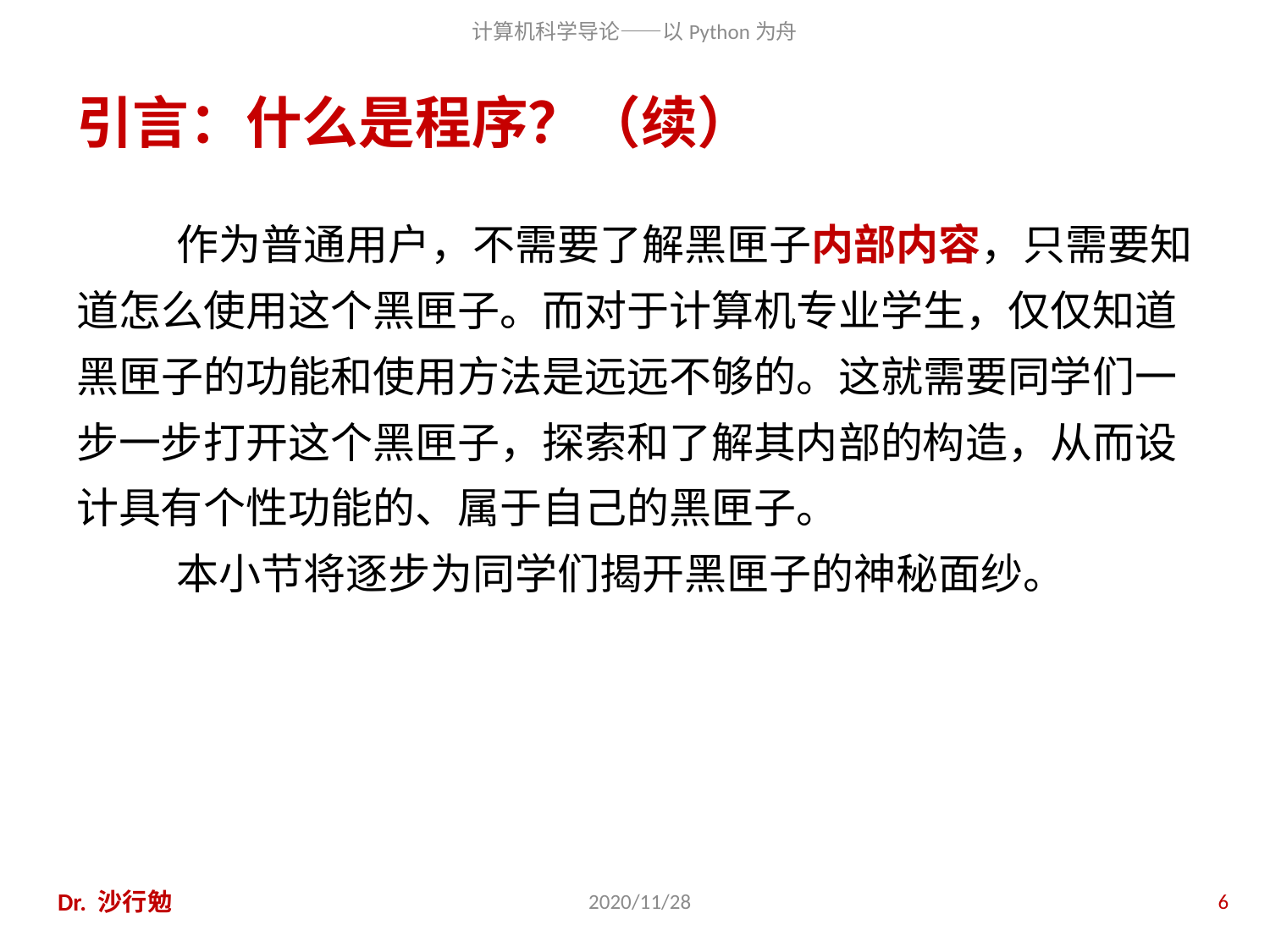

# 引言：什么是程序？（续）
作为普通用户，不需要了解黑匣子内部内容，只需要知道怎么使用这个黑匣子。而对于计算机专业学生，仅仅知道黑匣子的功能和使用方法是远远不够的。这就需要同学们一步一步打开这个黑匣子，探索和了解其内部的构造，从而设计具有个性功能的、属于自己的黑匣子。
本小节将逐步为同学们揭开黑匣子的神秘面纱。
Dr. 沙行勉
2020/11/28
6